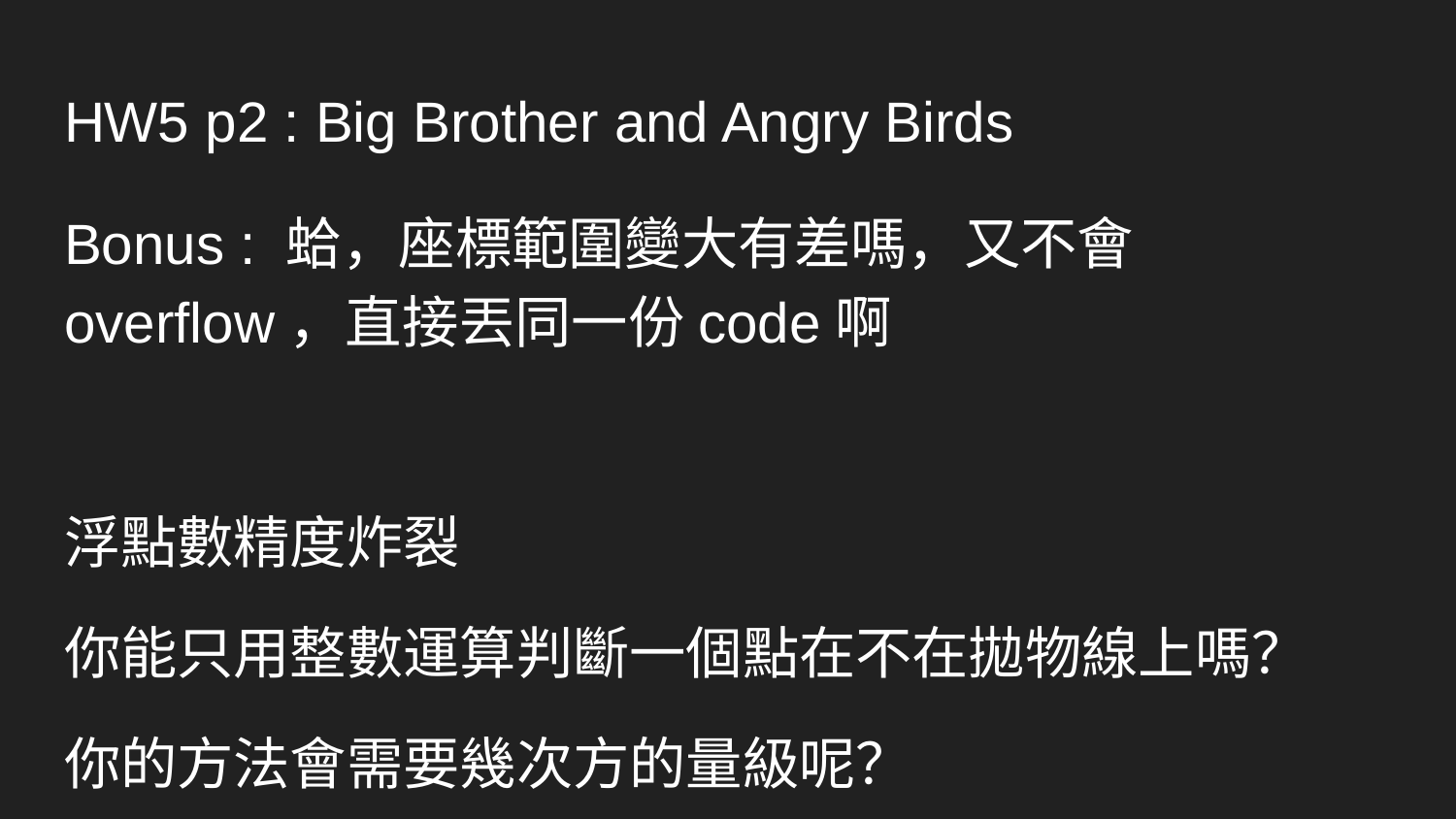

# HW5 p2 : Big Brother and Angry Birds
Bonus : 蛤，座標範圍變大有差嗎，又不會overflow，直接丟同一份code啊

浮點數精度炸裂
你能只用整數運算判斷一個點在不在拋物線上嗎？
你的方法會需要幾次方的量級呢？